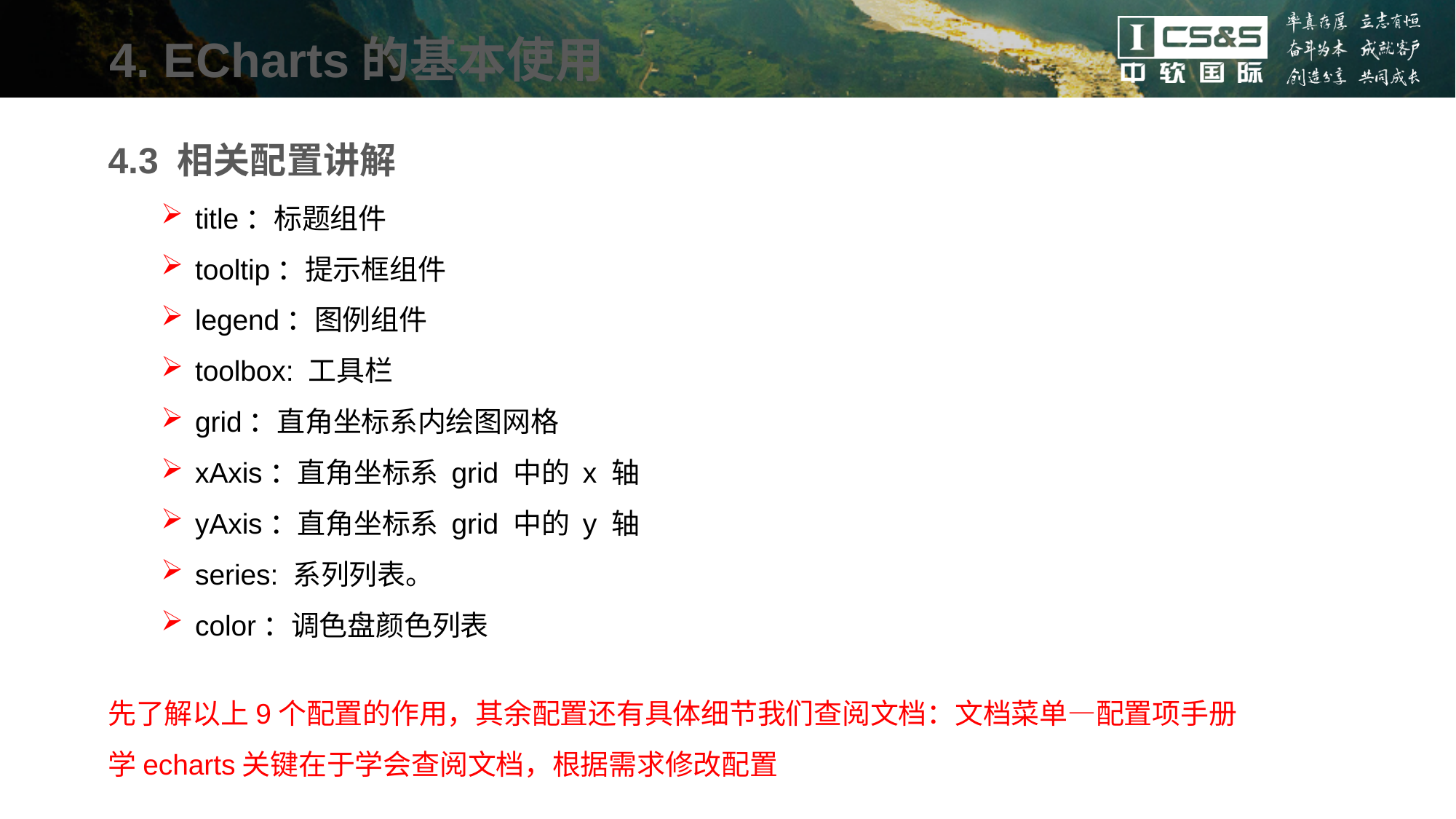

4. ECharts的基本使用
4.3 相关配置讲解

title：标题组件
tooltip：提示框组件
legend：图例组件
toolbox: 工具栏
grid：直角坐标系内绘图网格
xAxis：直角坐标系 grid 中的 x 轴
yAxis：直角坐标系 grid 中的 y 轴
series: 系列列表。
color：调色盘颜色列表

组件更新机制
掌握程度：理解
先了解以上9个配置的作用，其余配置还有具体细节我们查阅文档：文档菜单—配置项手册
学echarts关键在于学会查阅文档，根据需求修改配置